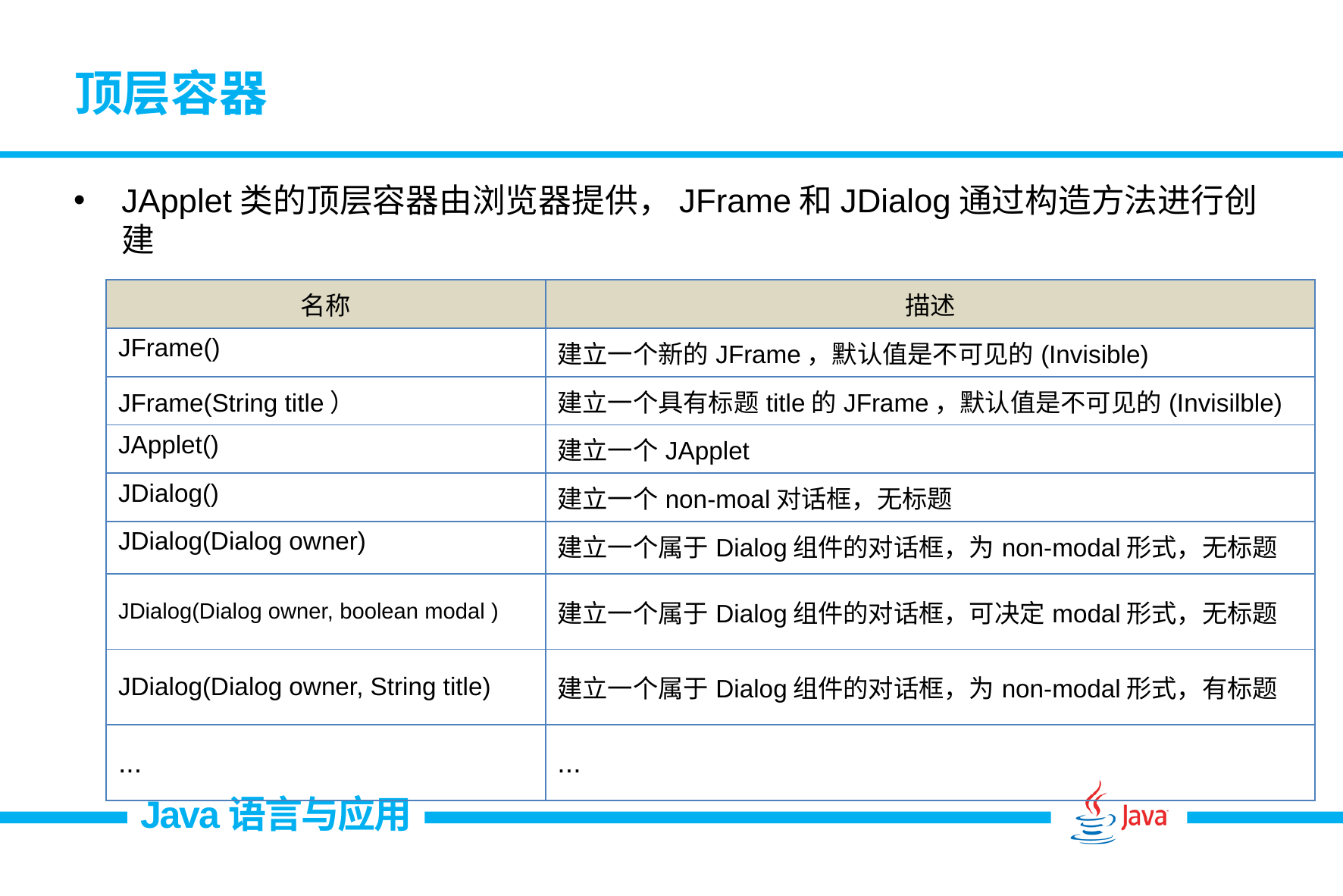

# 顶层容器
JApplet类的顶层容器由浏览器提供，JFrame和JDialog通过构造方法进行创建
| 名称 | 描述 |
| --- | --- |
| JFrame() | 建立一个新的JFrame，默认值是不可见的(Invisible) |
| JFrame(String title） | 建立一个具有标题title的JFrame，默认值是不可见的(Invisilble) |
| JApplet() | 建立一个JApplet |
| JDialog() | 建立一个non-moal对话框，无标题 |
| JDialog(Dialog owner) | 建立一个属于Dialog组件的对话框，为non-modal形式，无标题 |
| JDialog(Dialog owner, boolean modal ) | 建立一个属于Dialog组件的对话框，可决定modal形式，无标题 |
| JDialog(Dialog owner, String title) | 建立一个属于Dialog组件的对话框，为non-modal形式，有标题 |
| ... | ... |